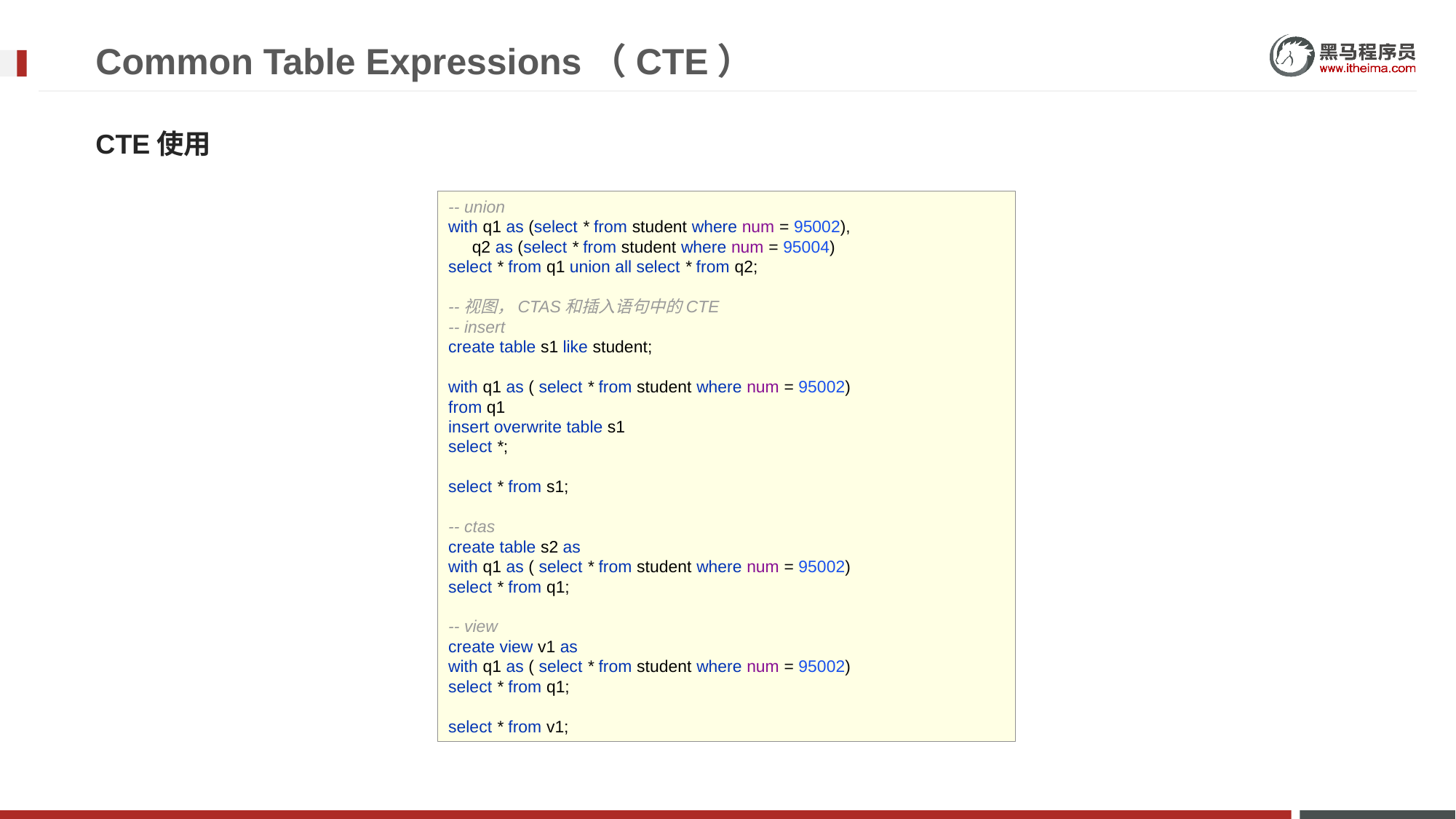

# Common Table Expressions（CTE）
CTE使用
-- union
with q1 as (select * from student where num = 95002),
     q2 as (select * from student where num = 95004)
select * from q1 union all select * from q2;
--视图，CTAS和插入语句中的CTE
-- insert
create table s1 like student;
with q1 as ( select * from student where num = 95002)
from q1
insert overwrite table s1
select *;
select * from s1;
-- ctas
create table s2 as
with q1 as ( select * from student where num = 95002)
select * from q1;
-- view
create view v1 as
with q1 as ( select * from student where num = 95002)
select * from q1;
select * from v1;